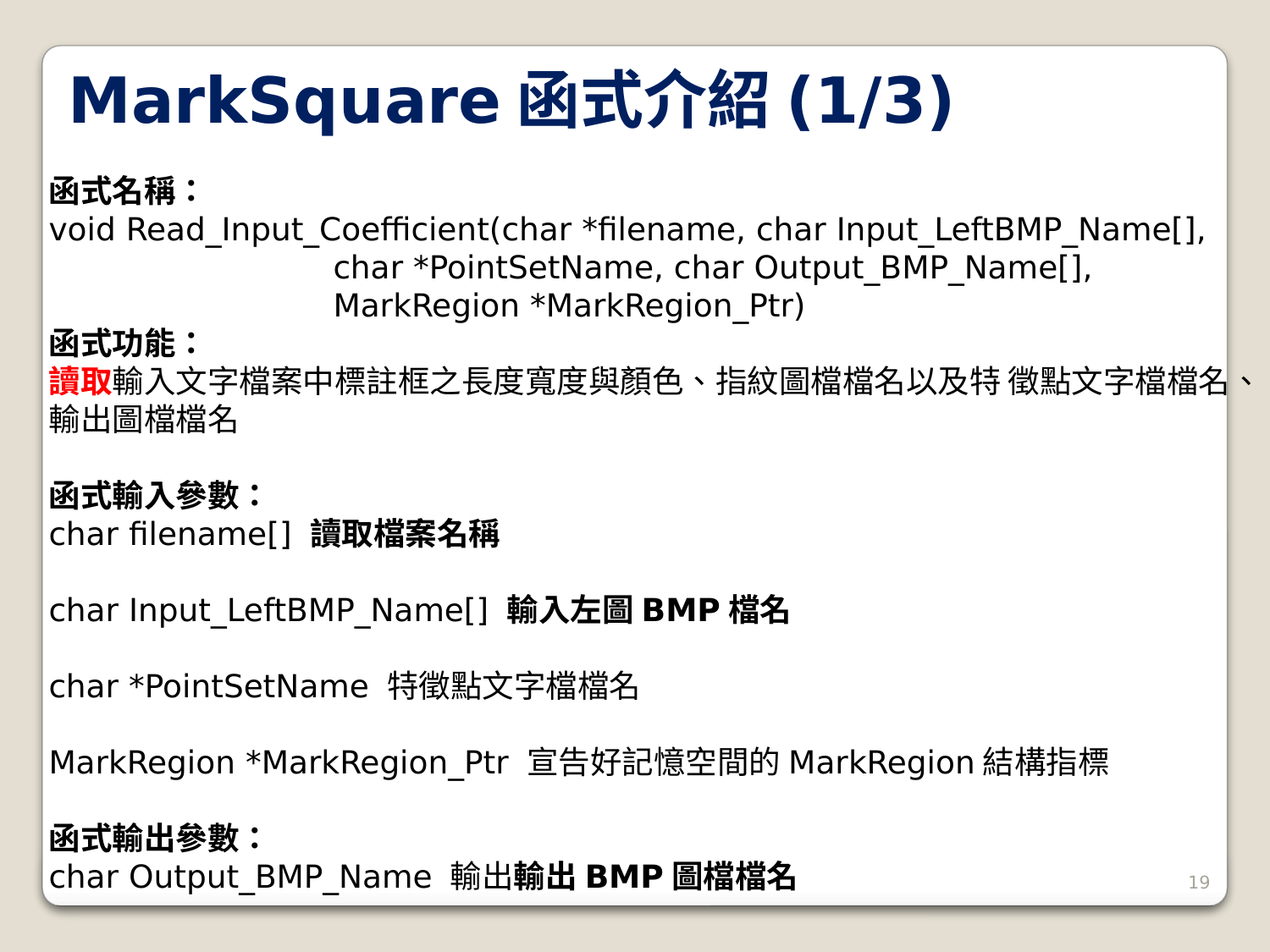

MarkSquare函式介紹(1/3)
函式名稱：
void Read_Input_Coefficient(char *filename, char Input_LeftBMP_Name[],
                            char *PointSetName, char Output_BMP_Name[],
                            MarkRegion *MarkRegion_Ptr)
函式功能：
讀取輸入文字檔案中標註框之長度寬度與顏色、指紋圖檔檔名以及特 徵點文字檔檔名、輸出圖檔檔名

函式輸入參數：
char filename[] 讀取檔案名稱

char Input_LeftBMP_Name[] 輸入左圖BMP檔名

char *PointSetName 特徵點文字檔檔名

MarkRegion *MarkRegion_Ptr 宣告好記憶空間的MarkRegion結構指標
函式輸出參數：
char Output_BMP_Name 輸出輸出BMP圖檔檔名

19